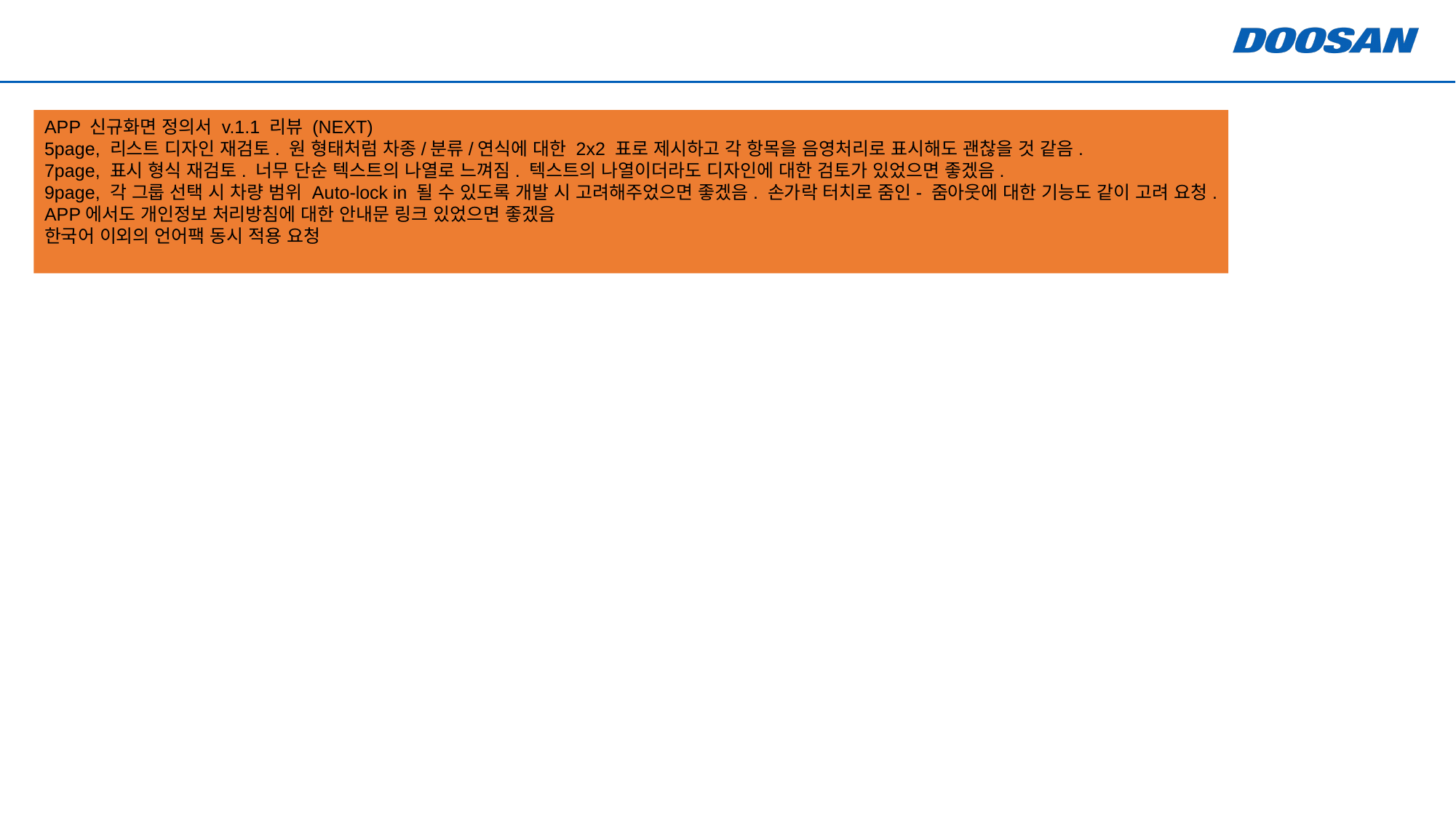

#
APP 신규화면 정의서 v.1.1 리뷰 (NEXT)
5page, 리스트 디자인 재검토. 원 형태처럼 차종/분류/연식에 대한 2x2 표로 제시하고 각 항목을 음영처리로 표시해도 괜찮을 것 같음.
7page, 표시 형식 재검토. 너무 단순 텍스트의 나열로 느껴짐. 텍스트의 나열이더라도 디자인에 대한 검토가 있었으면 좋겠음.
9page, 각 그룹 선택 시 차량 범위 Auto-lock in 될 수 있도록 개발 시 고려해주었으면 좋겠음. 손가락 터치로 줌인- 줌아웃에 대한 기능도 같이 고려 요청.
APP에서도 개인정보 처리방침에 대한 안내문 링크 있었으면 좋겠음
한국어 이외의 언어팩 동시 적용 요청